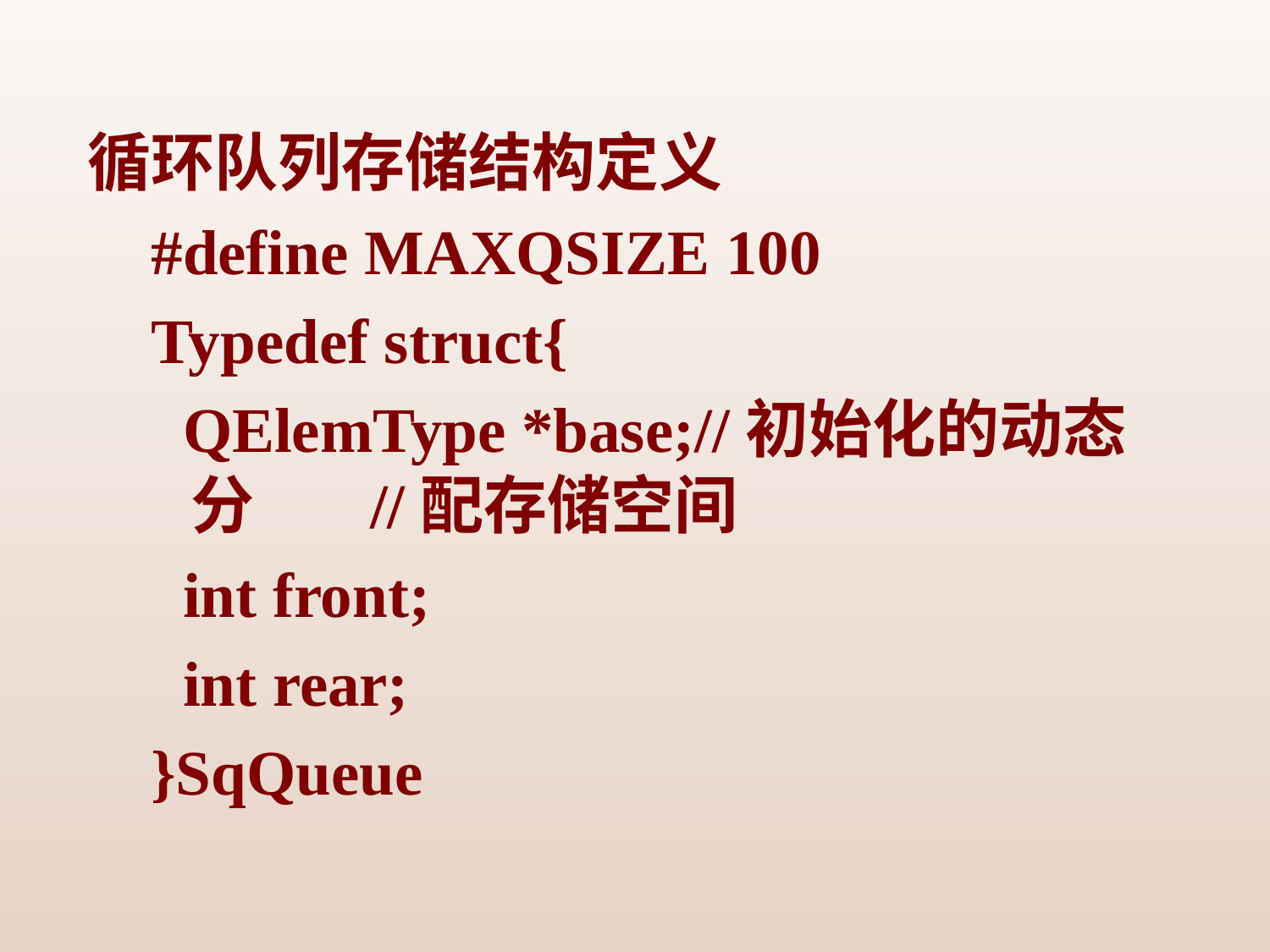

循环队列存储结构定义
#define MAXQSIZE 100
Typedef struct{
  QElemType *base;//初始化的动态分       //配存储空间
  int front;
  int rear;
}SqQueue